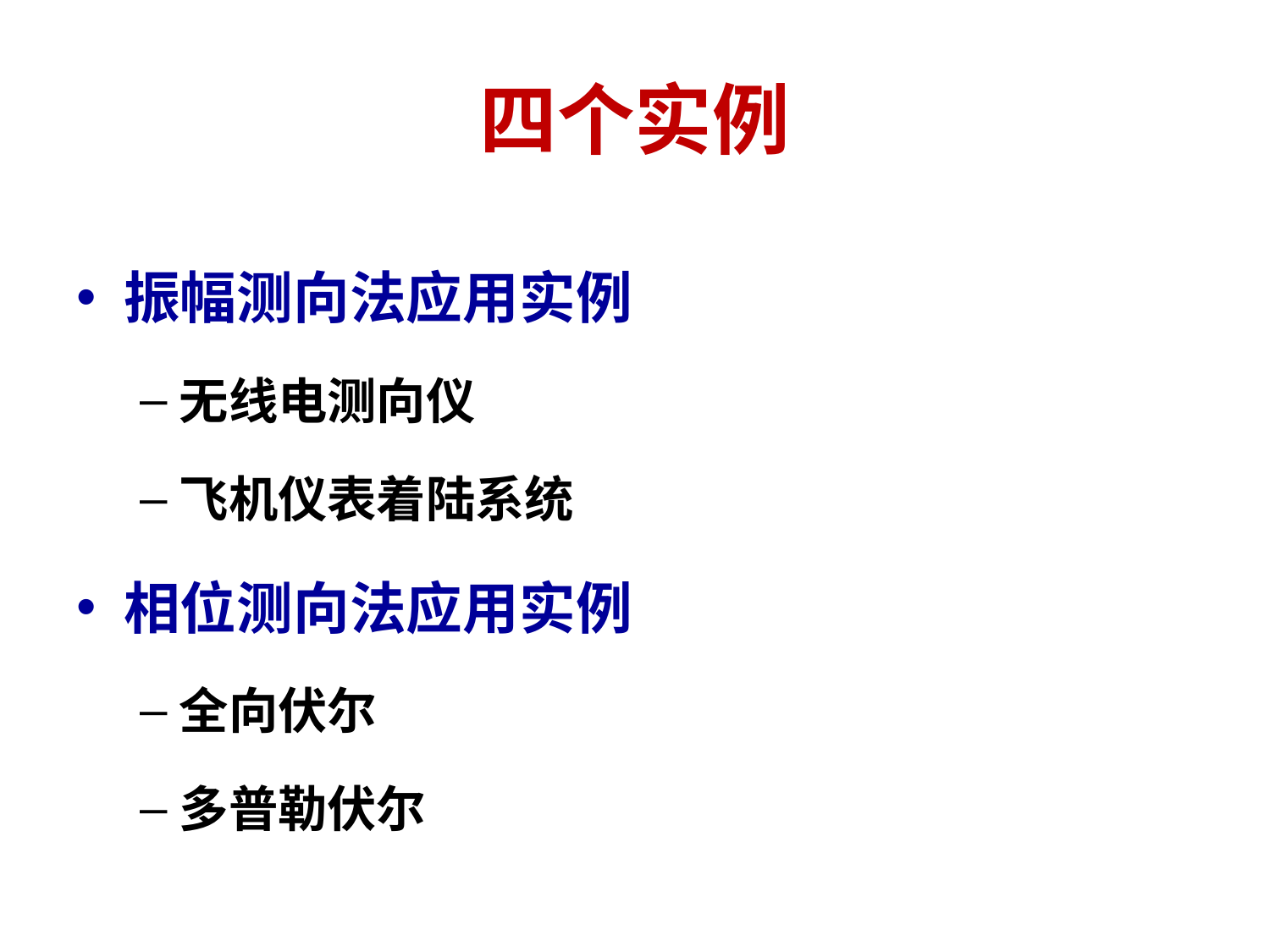

# 四个实例
振幅测向法应用实例
无线电测向仪
飞机仪表着陆系统
相位测向法应用实例
全向伏尔
多普勒伏尔